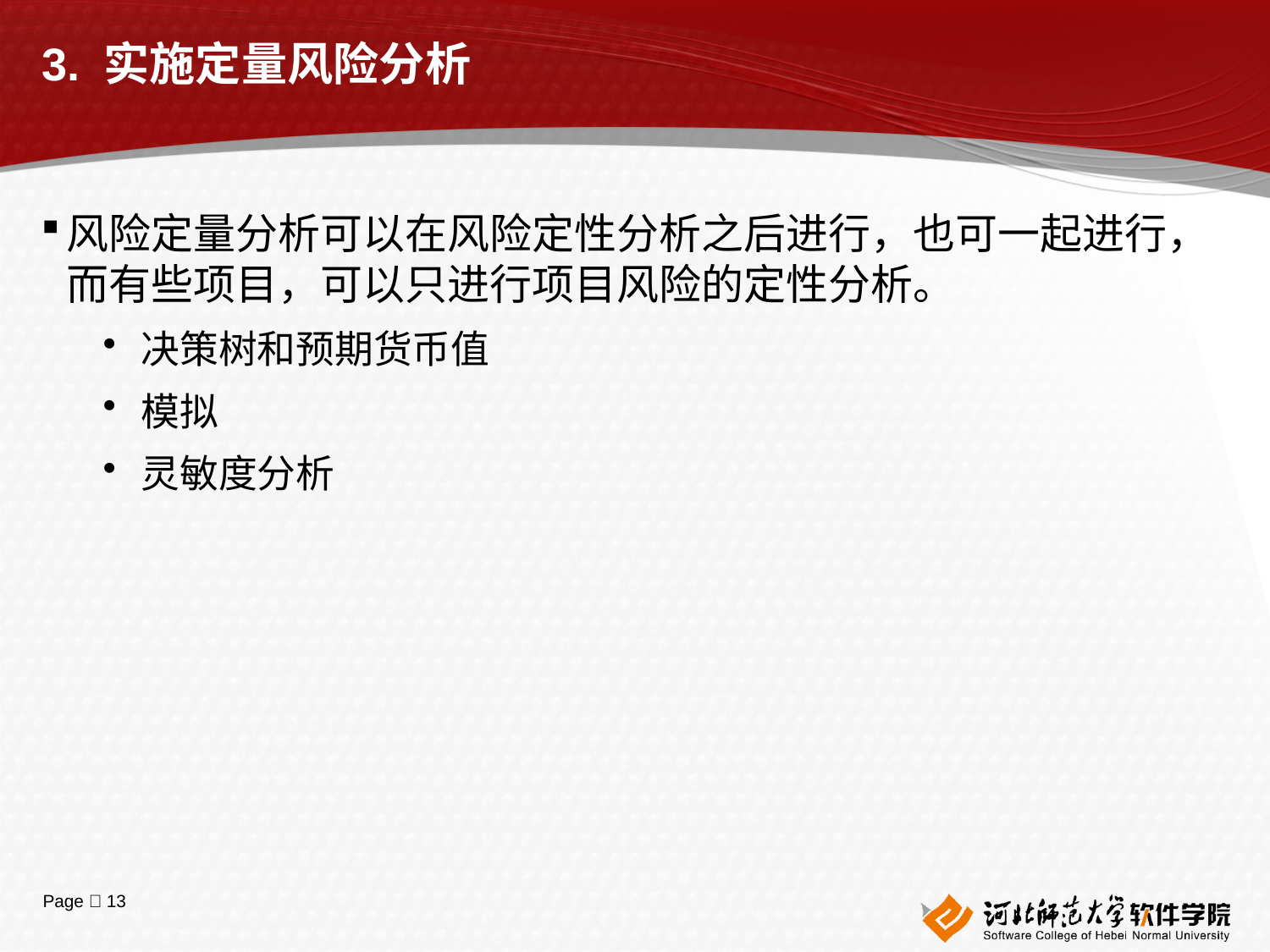

# 3. 实施定量风险分析
风险定量分析可以在风险定性分析之后进行，也可一起进行，而有些项目，可以只进行项目风险的定性分析。
决策树和预期货币值
模拟
灵敏度分析